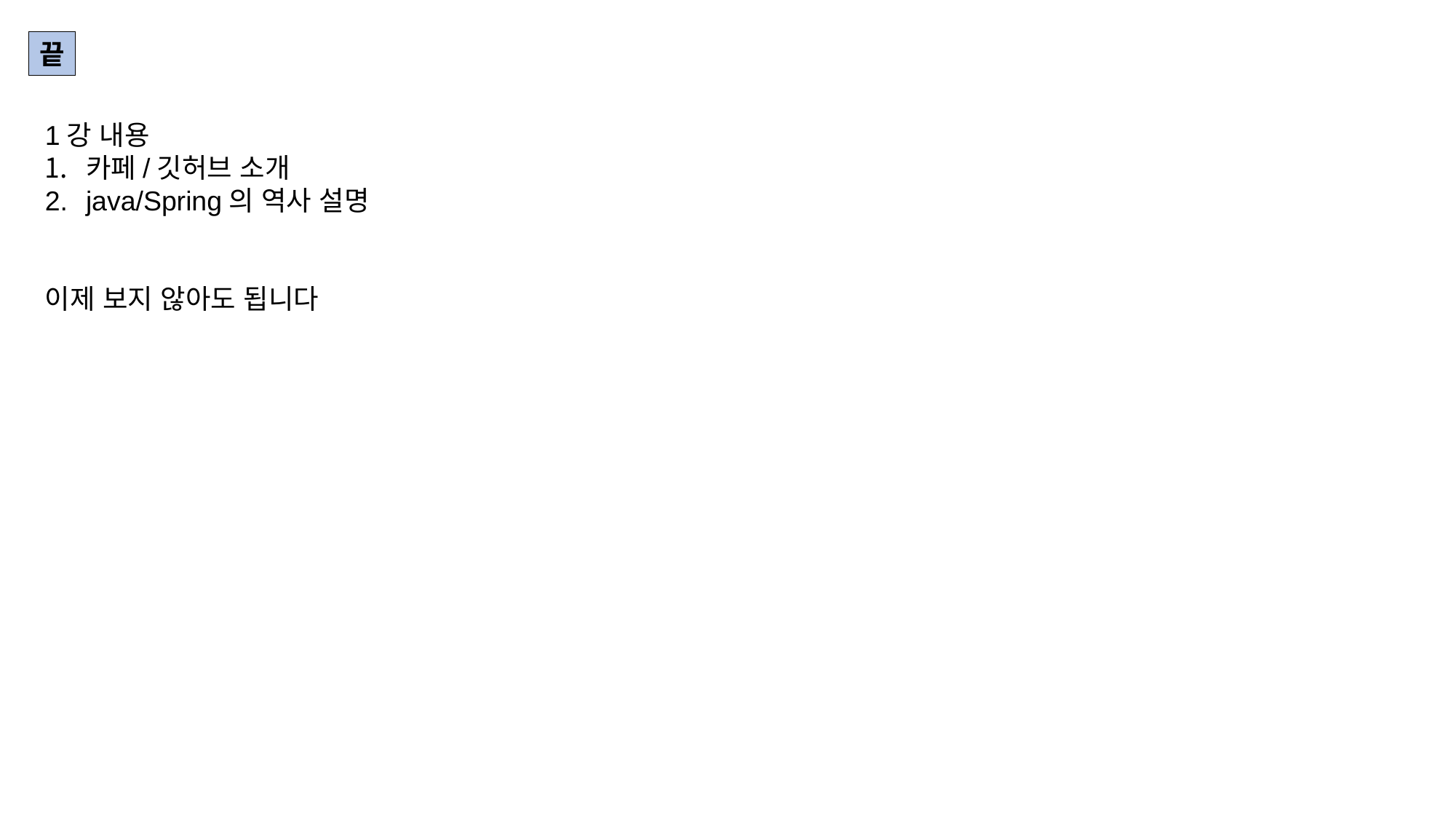

끝
1강 내용
카페/깃허브 소개
java/Spring의 역사 설명

이제 보지 않아도 됩니다